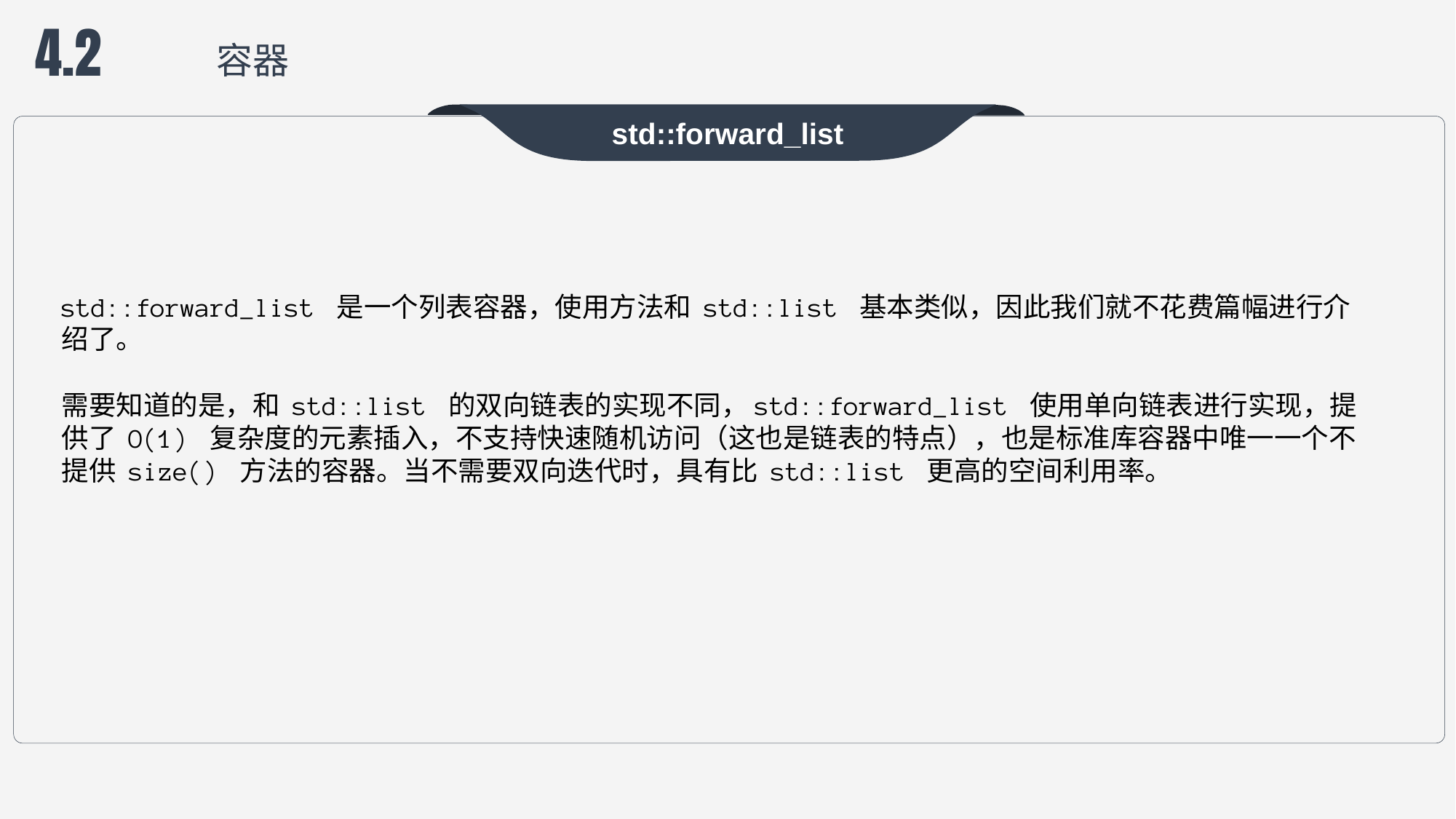

4.2
容器

std::forward_list

std::forward_list 是一个列表容器，使用方法和 std::list 基本类似，因此我们就不花费篇幅进行介绍了。

需要知道的是，和 std::list 的双向链表的实现不同，std::forward_list 使用单向链表进行实现，提供了 O(1) 复杂度的元素插入，不支持快速随机访问（这也是链表的特点），也是标准库容器中唯一一个不提供 size() 方法的容器。当不需要双向迭代时，具有比 std::list 更高的空间利用率。